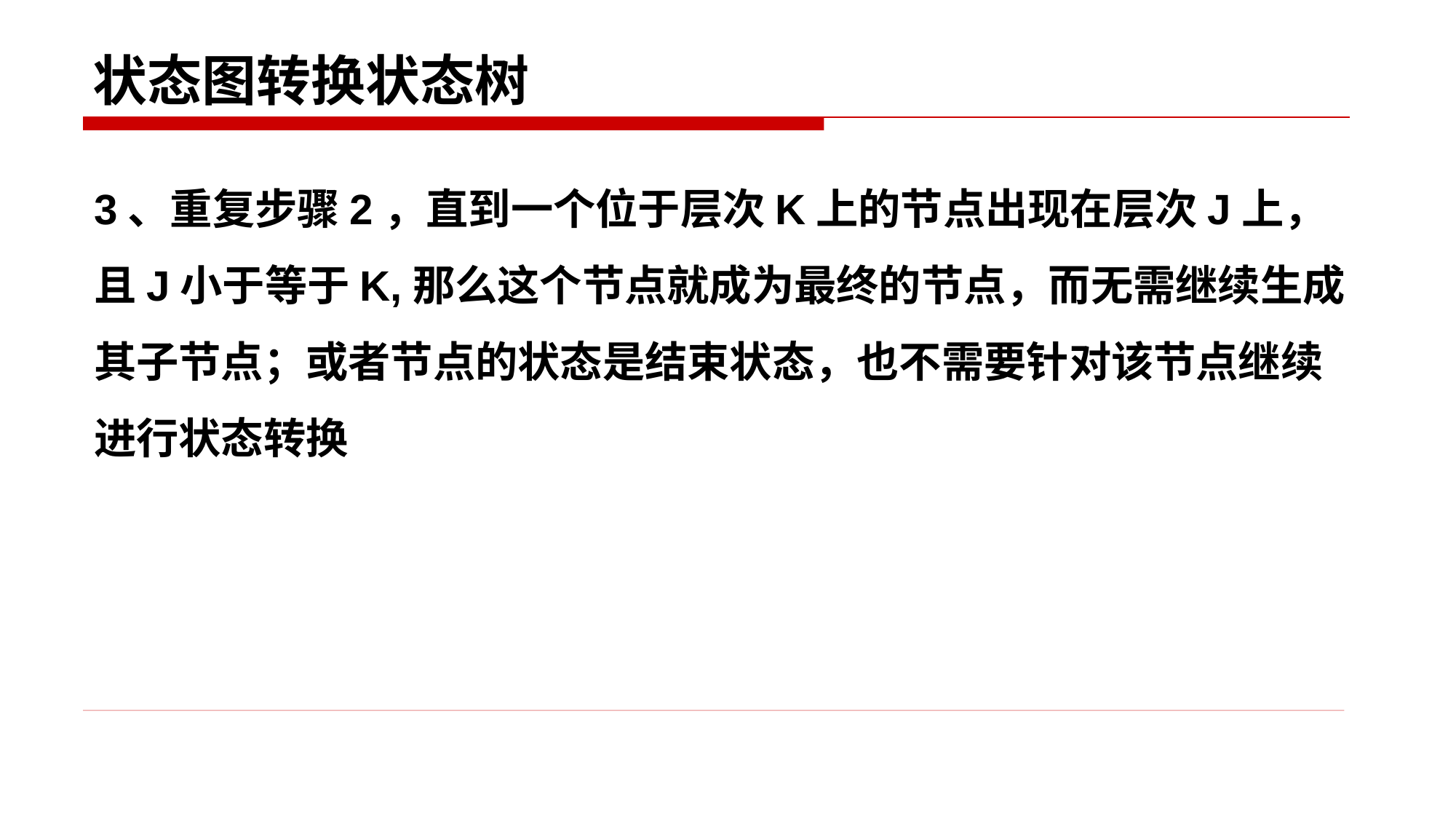

# 状态图转换状态树
3、重复步骤2，直到一个位于层次K上的节点出现在层次J上，且J小于等于K,那么这个节点就成为最终的节点，而无需继续生成其子节点；或者节点的状态是结束状态，也不需要针对该节点继续进行状态转换